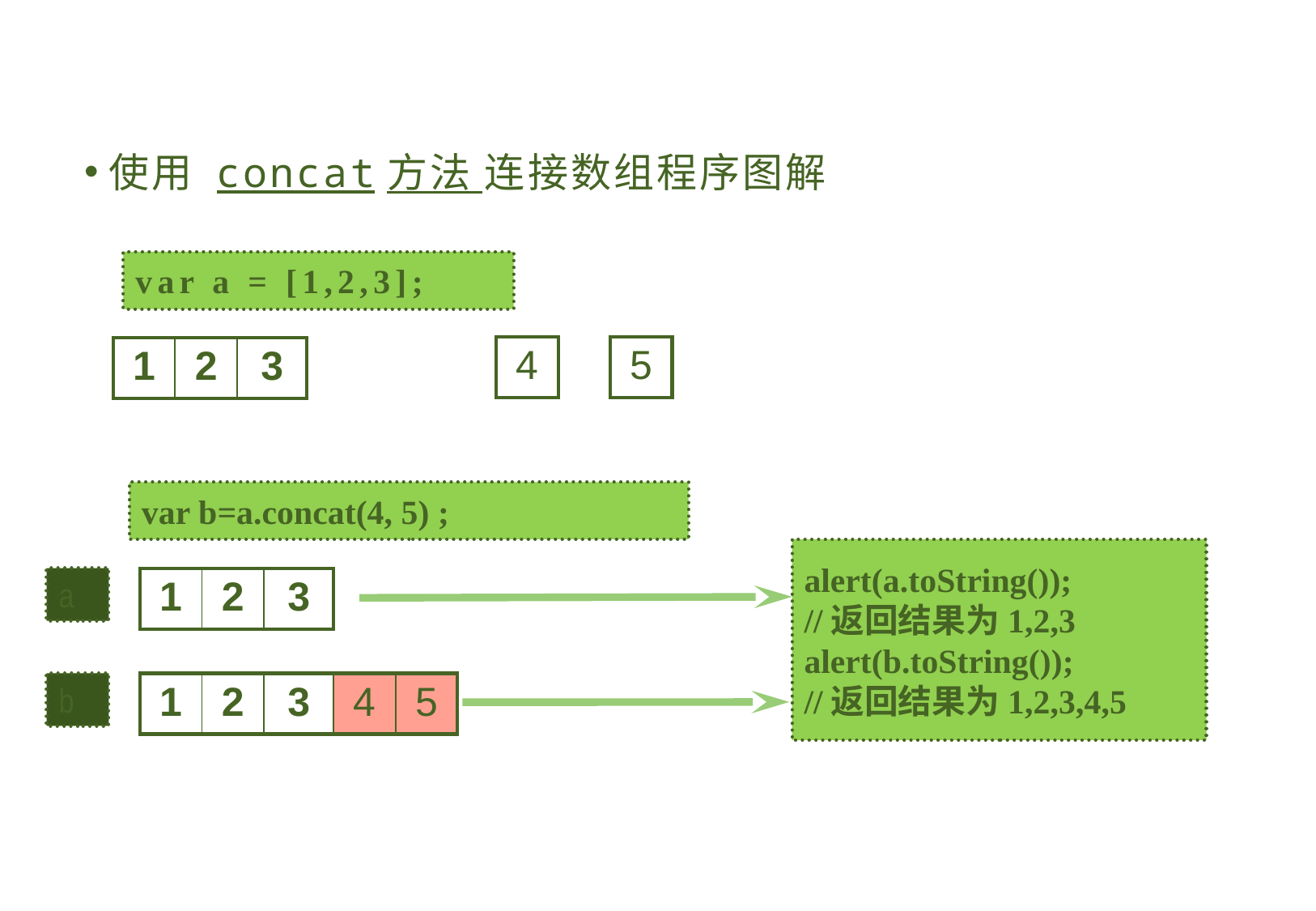

#
使用 concat方法 连接数组程序图解
var a = [1,2,3];
| 4 |
| --- |
| 5 |
| --- |
| 1 | 2 | 3 |
| --- | --- | --- |
var b=a.concat(4, 5) ;
alert(a.toString());
//返回结果为1,2,3
alert(b.toString());
//返回结果为1,2,3,4,5
a
| 1 | 2 | 3 |
| --- | --- | --- |

b
| 1 | 2 | 3 | 4 | 5 |
| --- | --- | --- | --- | --- |